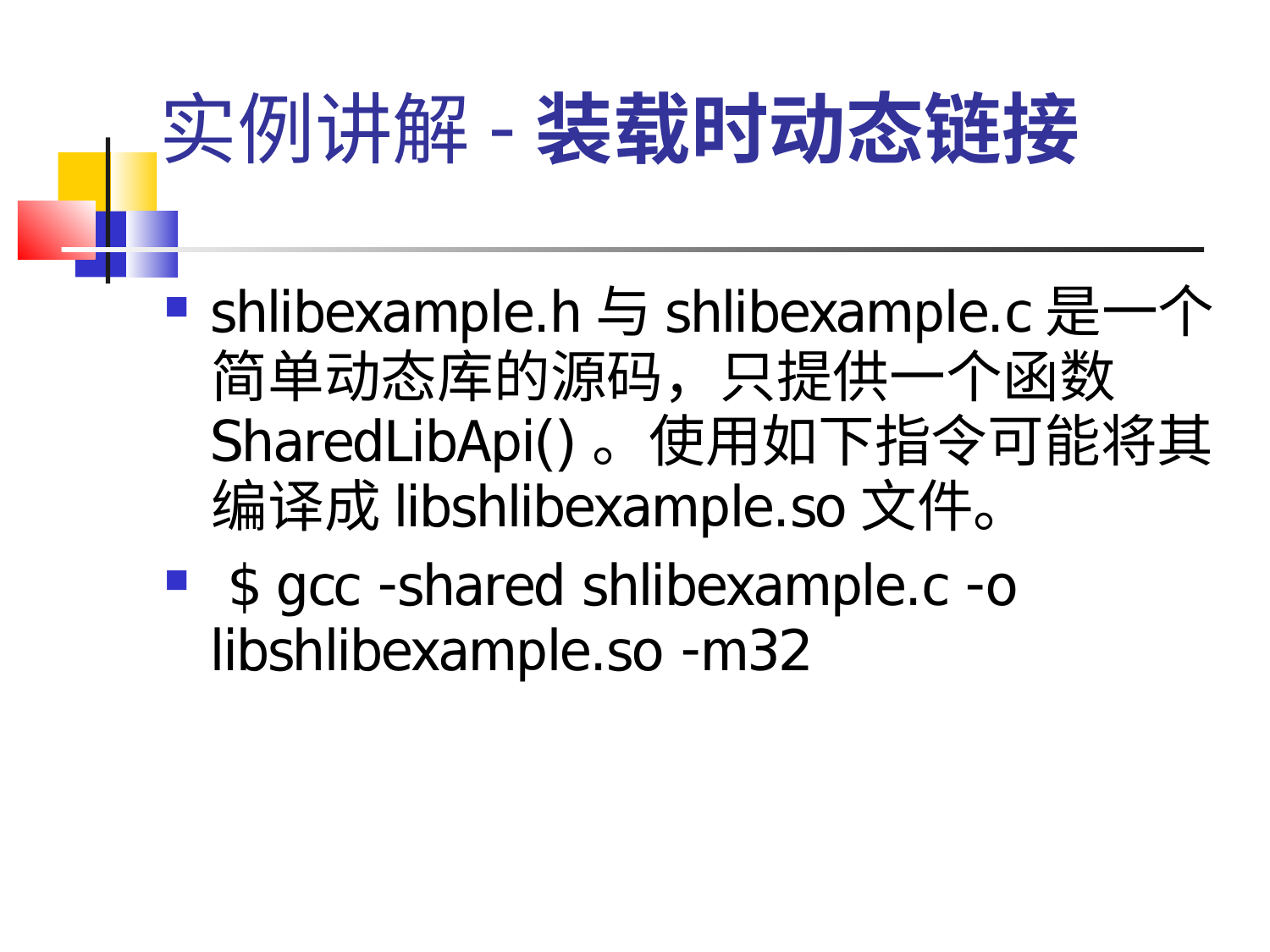

# 实例讲解-装载时动态链接
shlibexample.h与shlibexample.c是一个简单动态库的源码，只提供一个函数SharedLibApi()。使用如下指令可能将其编译成libshlibexample.so文件。
 $ gcc -shared shlibexample.c -o libshlibexample.so -m32